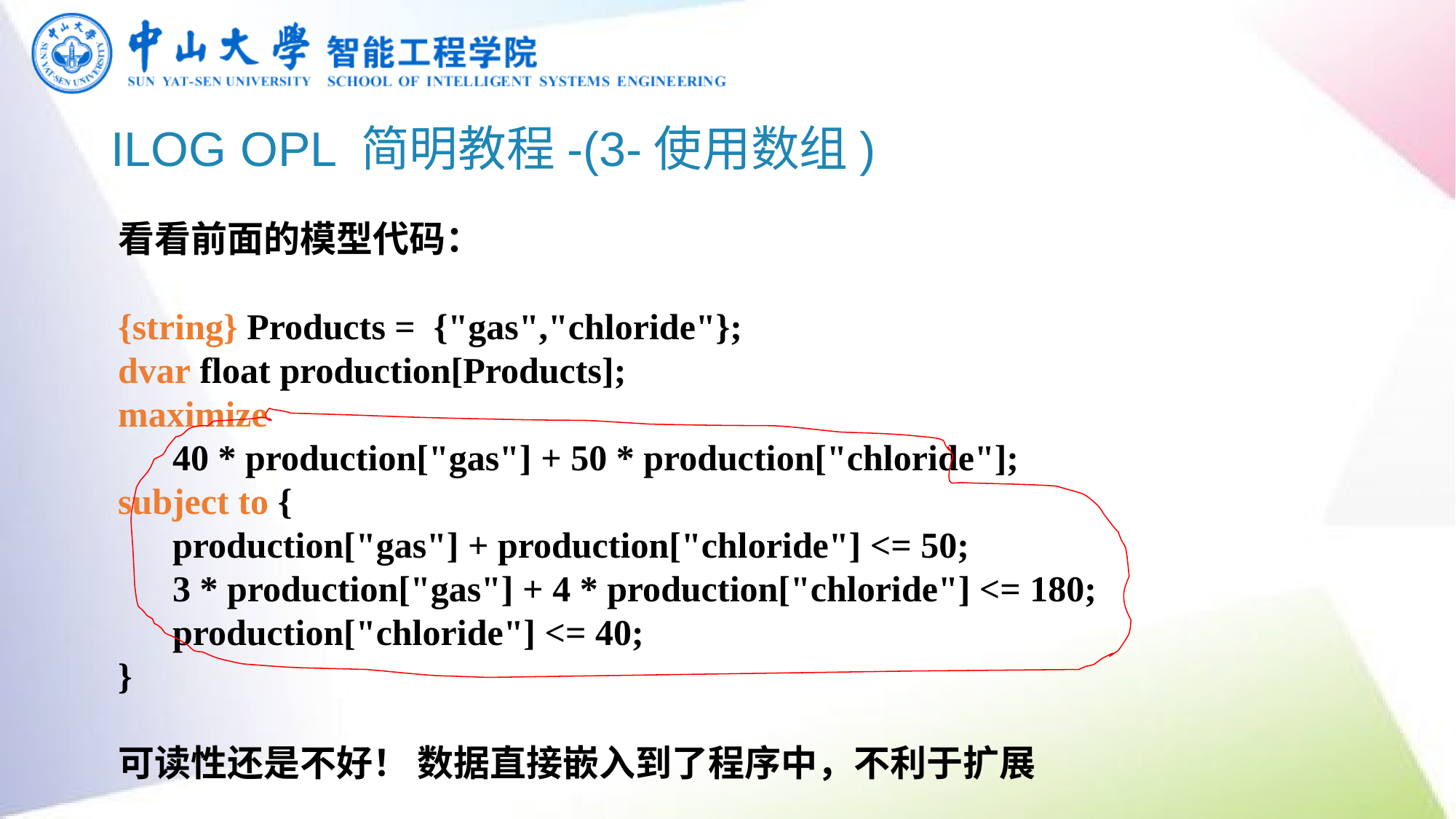

# ILOG OPL 简明教程-(3-使用数组)
看看前面的模型代码：

{string} Products =  {"gas","chloride"};
dvar float production[Products];
maximize
      40 * production["gas"] + 50 * production["chloride"];
subject to {
      production["gas"] + production["chloride"] <= 50;
      3 * production["gas"] + 4 * production["chloride"] <= 180;
      production["chloride"] <= 40;
}

可读性还是不好！ 数据直接嵌入到了程序中，不利于扩展